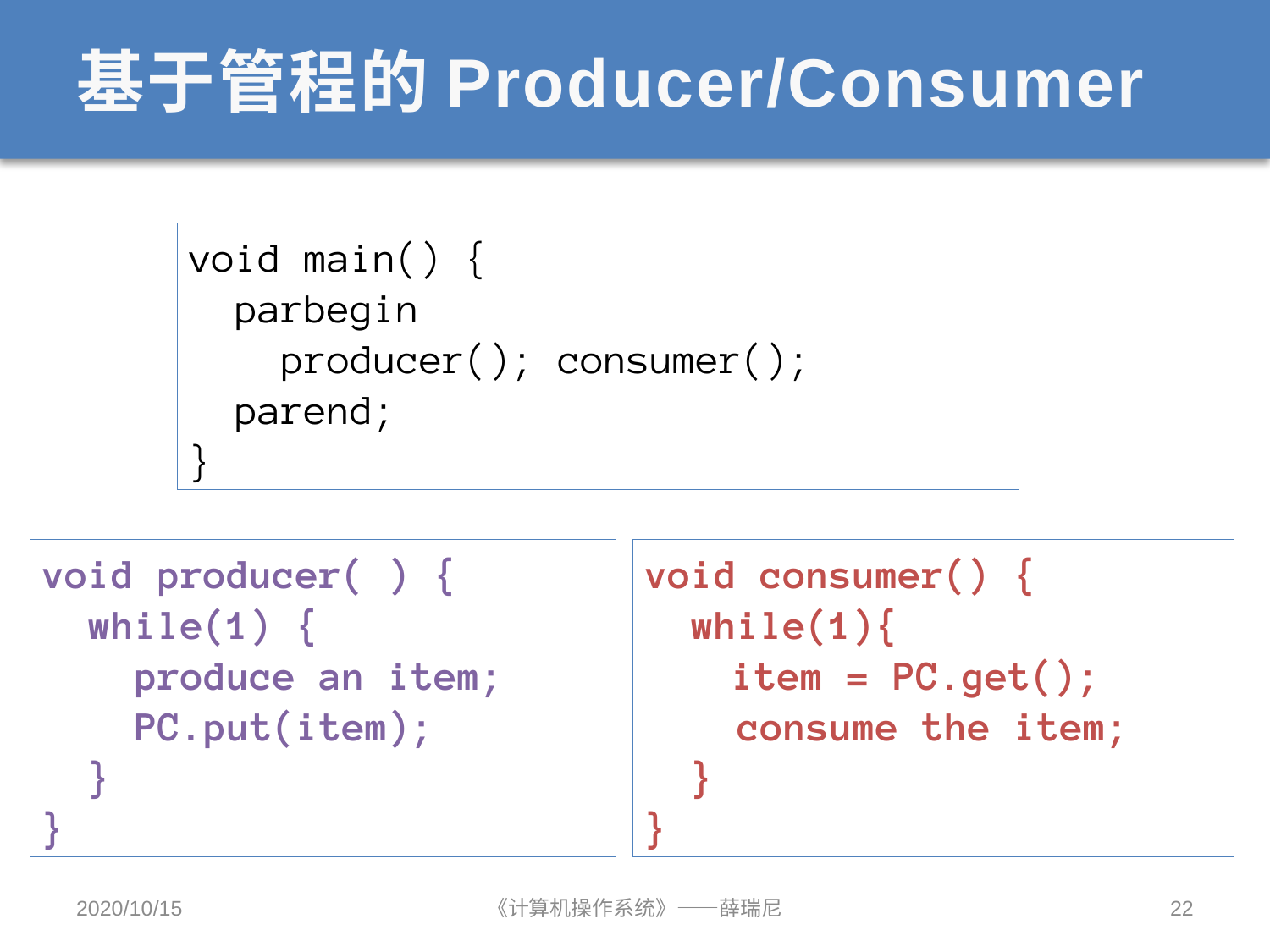

# 基于管程的Producer/Consumer
void main() {
  parbegin
    producer(); consumer();
  parend;
}
void producer( ) {
  while(1) {
    produce an item;
    PC.put(item);
  }
}
void consumer() {
  while(1){
 item = PC.get();
    consume the item;
  }
}
2020/10/15
《计算机操作系统》——薛瑞尼
22